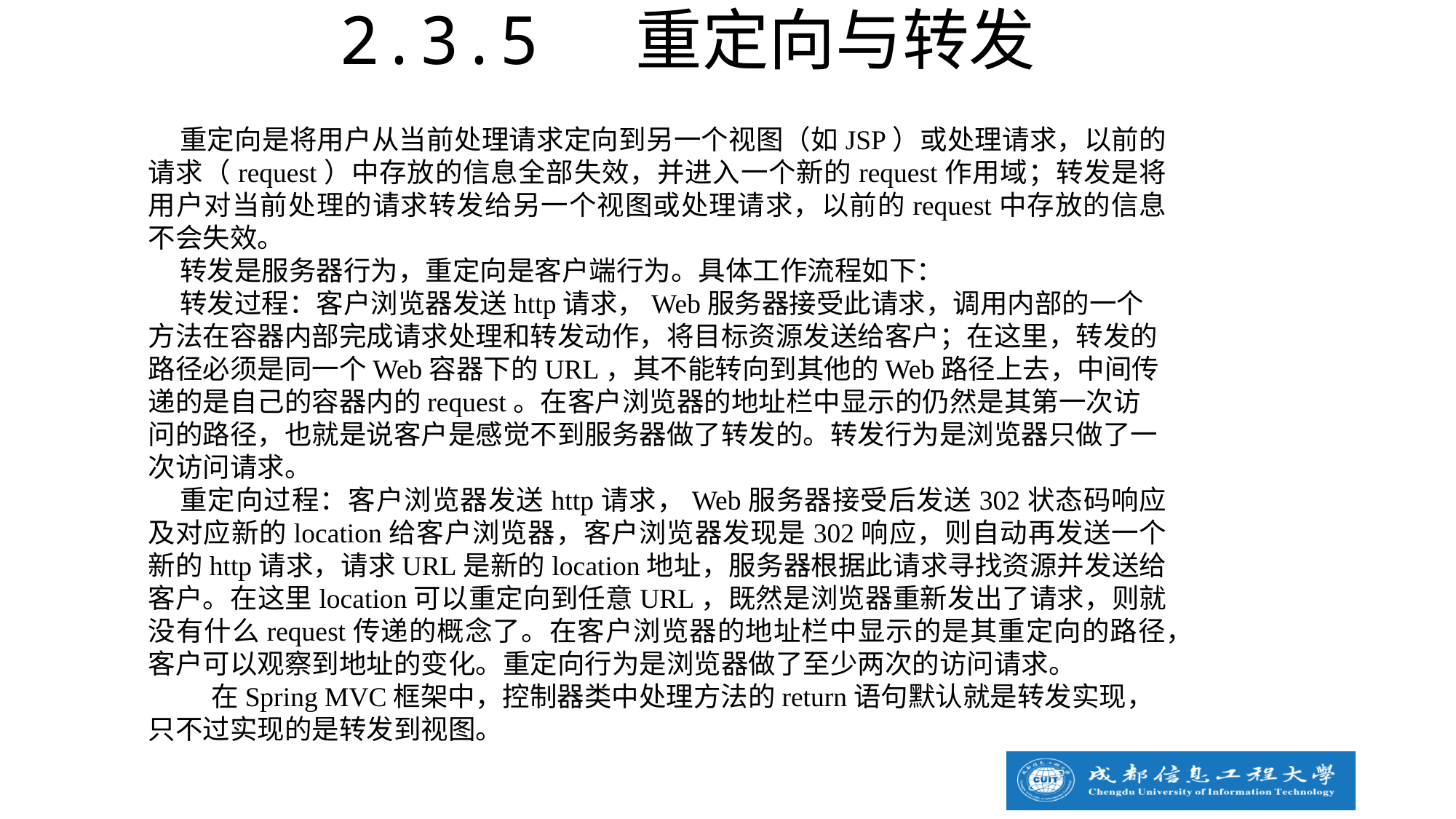

2.3.5  重定向与转发
重定向是将用户从当前处理请求定向到另一个视图（如JSP）或处理请求，以前的请求（request）中存放的信息全部失效，并进入一个新的request作用域；转发是将用户对当前处理的请求转发给另一个视图或处理请求，以前的request中存放的信息不会失效。
转发是服务器行为，重定向是客户端行为。具体工作流程如下：
转发过程：客户浏览器发送http请求，Web服务器接受此请求，调用内部的一个方法在容器内部完成请求处理和转发动作，将目标资源发送给客户；在这里，转发的路径必须是同一个Web容器下的URL，其不能转向到其他的Web路径上去，中间传递的是自己的容器内的request。在客户浏览器的地址栏中显示的仍然是其第一次访问的路径，也就是说客户是感觉不到服务器做了转发的。转发行为是浏览器只做了一次访问请求。
重定向过程：客户浏览器发送http请求，Web服务器接受后发送302状态码响应及对应新的location给客户浏览器，客户浏览器发现是302响应，则自动再发送一个新的http请求，请求URL是新的location地址，服务器根据此请求寻找资源并发送给客户。在这里location可以重定向到任意URL，既然是浏览器重新发出了请求，则就没有什么request传递的概念了。在客户浏览器的地址栏中显示的是其重定向的路径，客户可以观察到地址的变化。重定向行为是浏览器做了至少两次的访问请求。
    在Spring MVC框架中，控制器类中处理方法的return语句默认就是转发实现，只不过实现的是转发到视图。